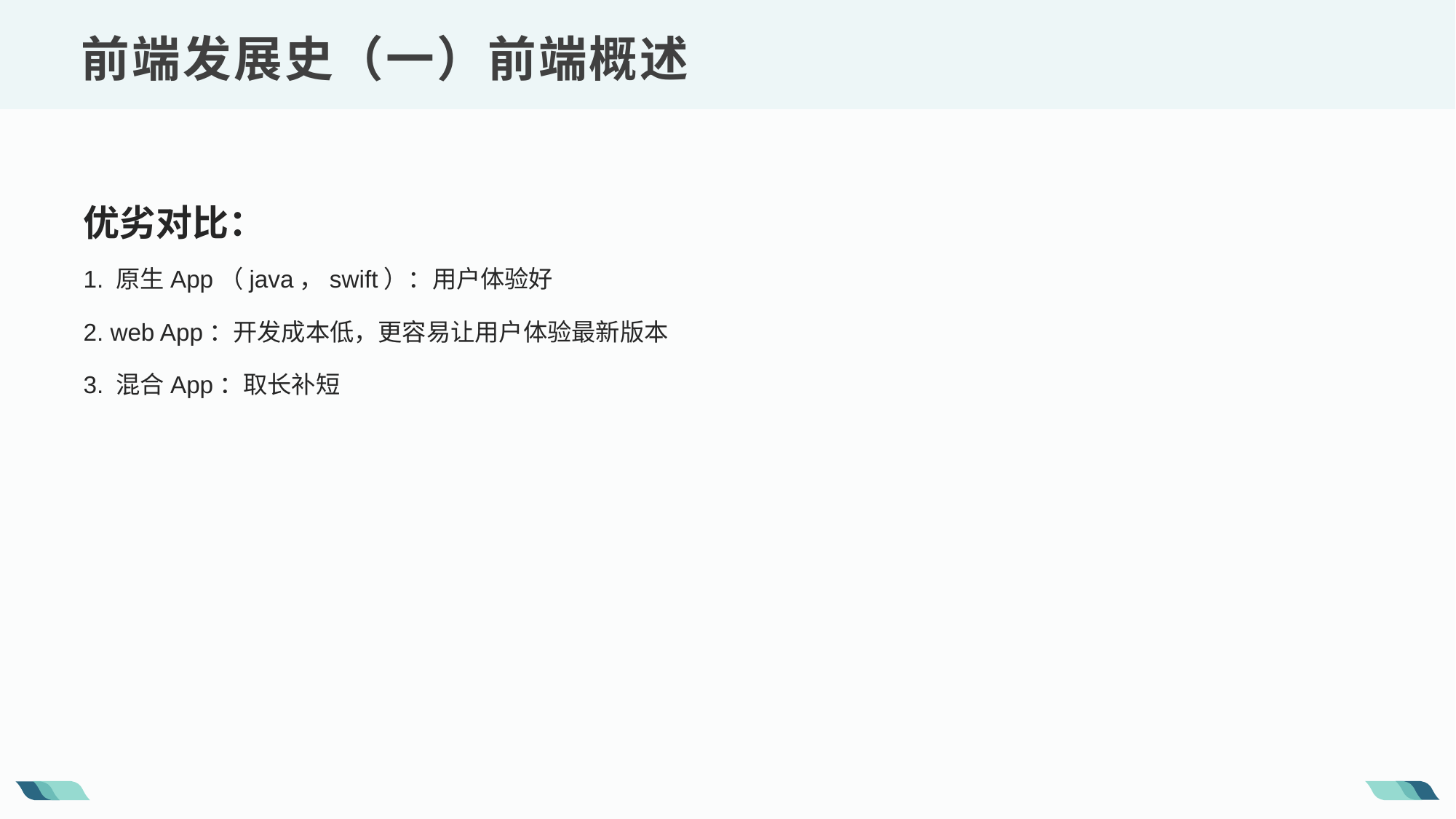

前端发展史（一）前端概述
优劣对比：
1. 原生App（java，swift）：用户体验好
2. web App：开发成本低，更容易让用户体验最新版本
3. 混合App：取长补短